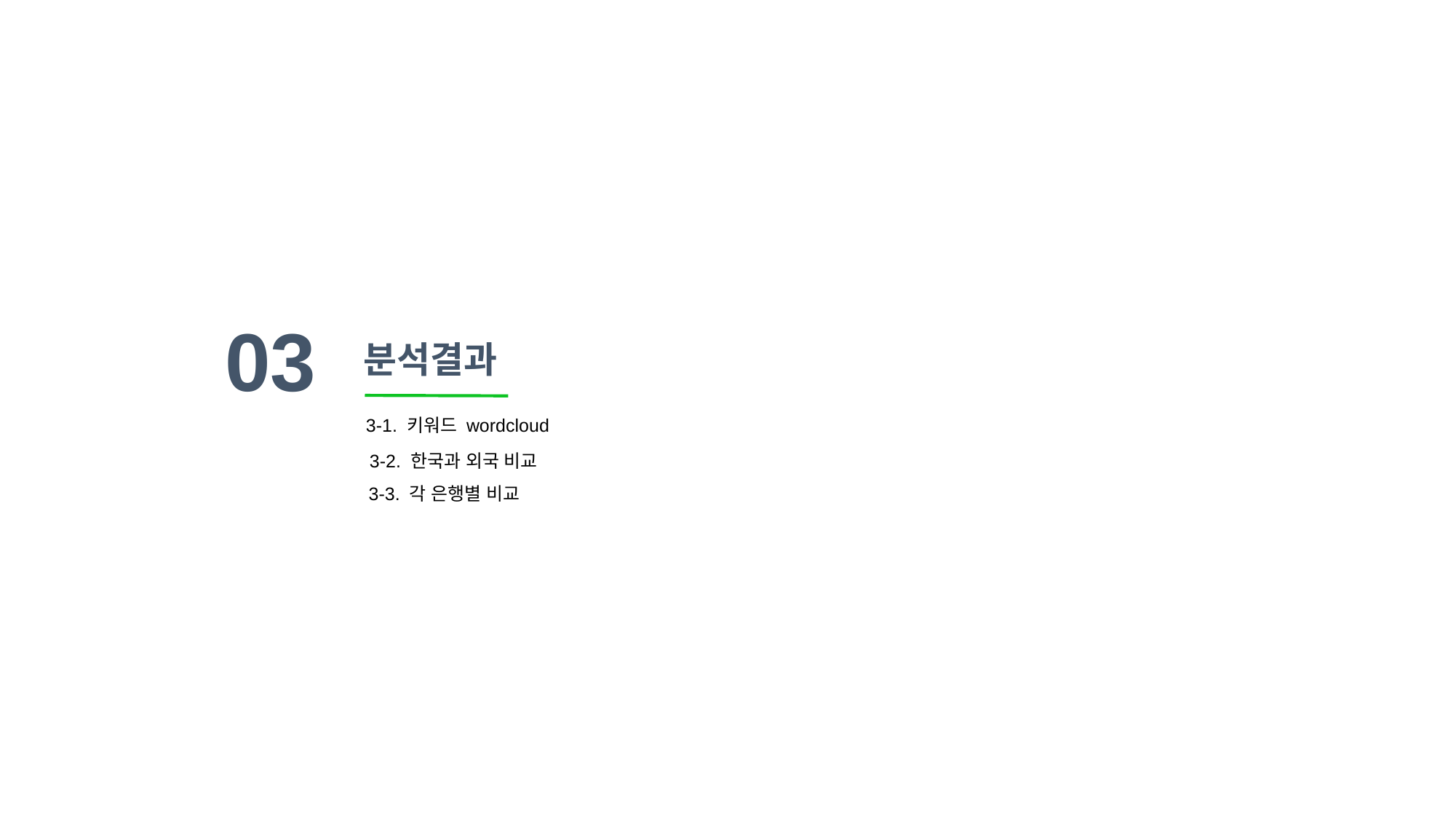

03
분석결과
3-1. 키워드 wordcloud
3-2. 한국과 외국 비교
3-3. 각 은행별 비교